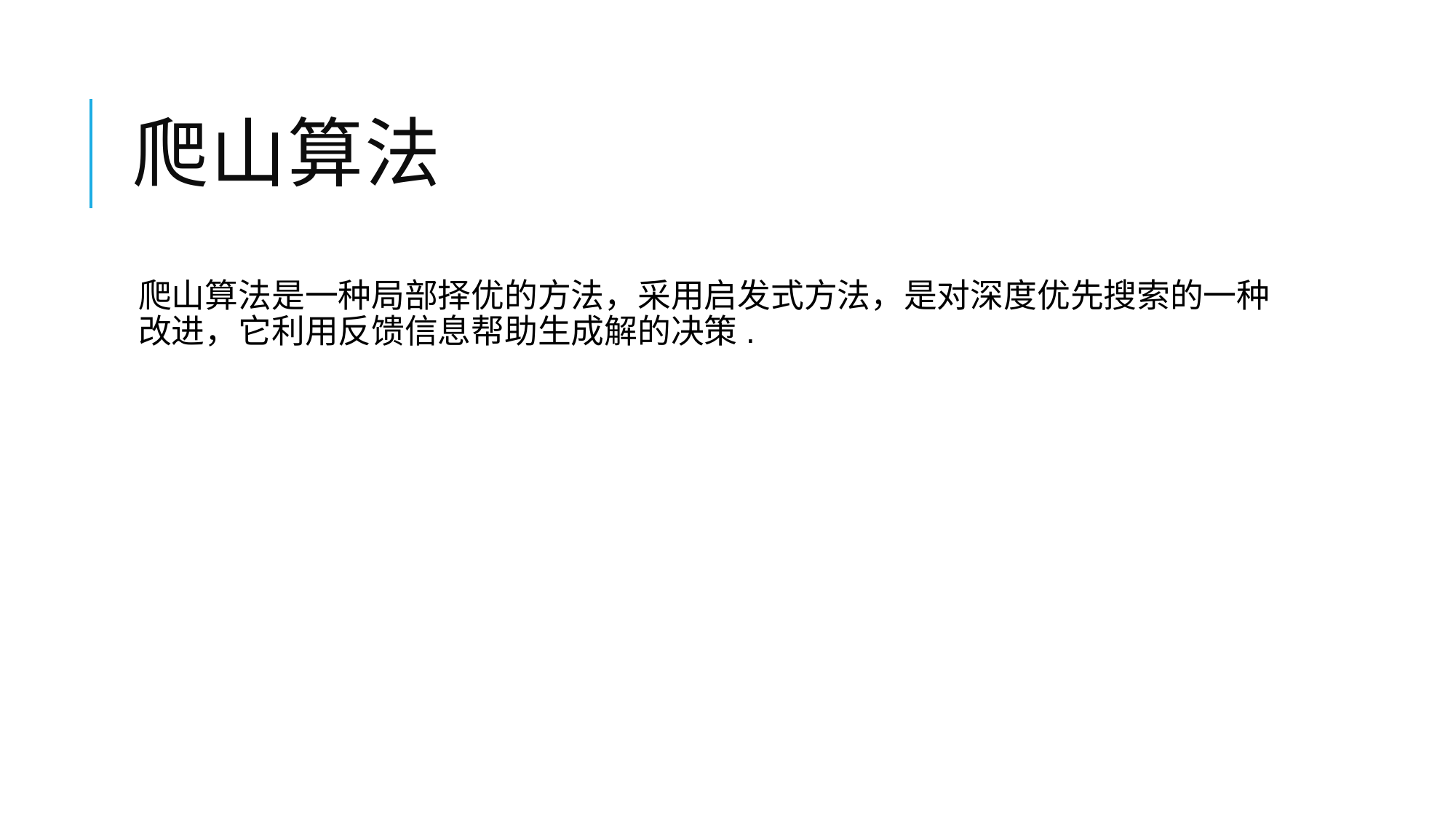

# 爬山算法
爬山算法是一种局部择优的方法，采用启发式方法，是对深度优先搜索的一种改进，它利用反馈信息帮助生成解的决策.